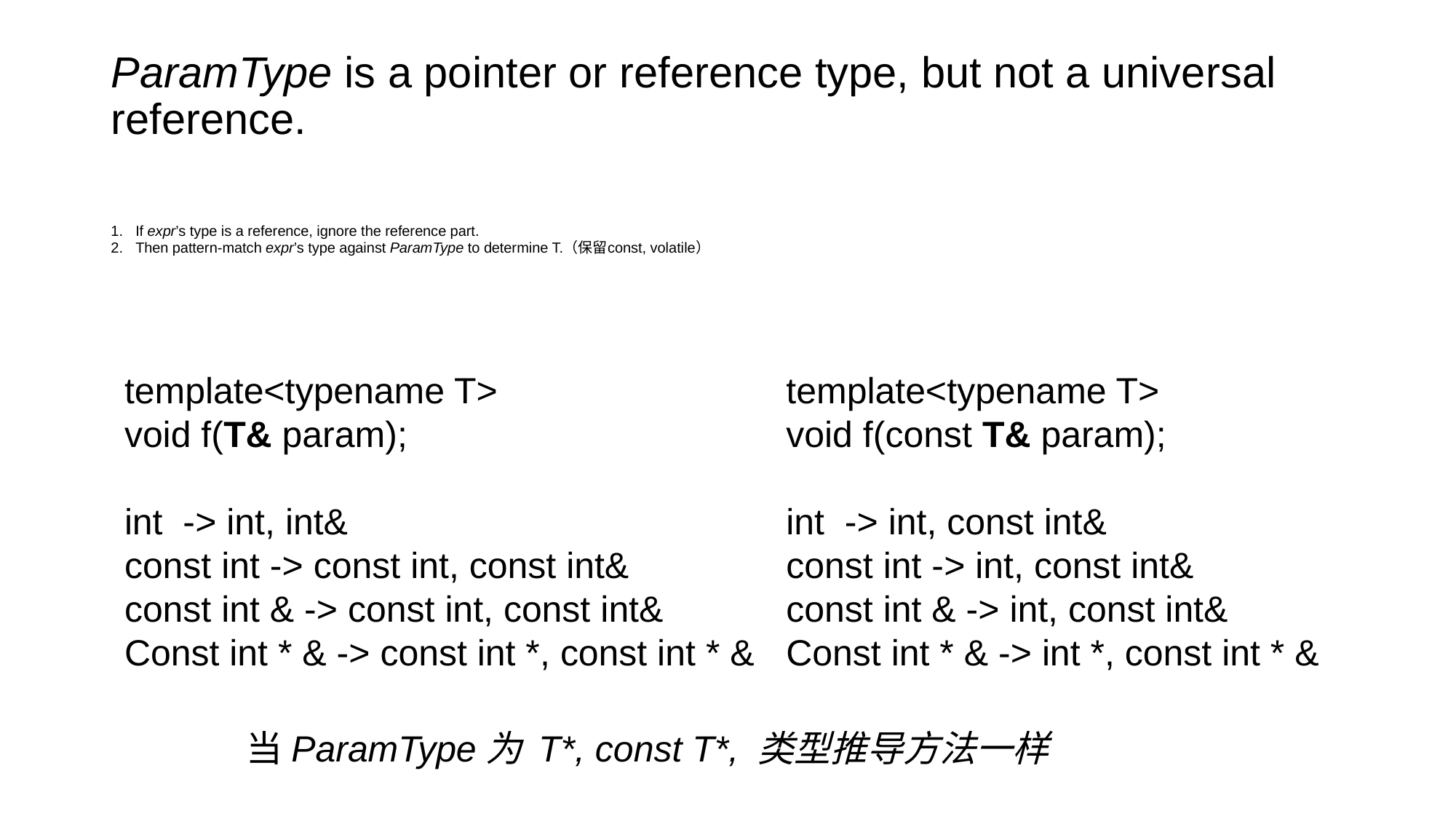

# ParamType is a pointer or reference type, but not a universal reference.
If expr’s type is a reference, ignore the reference part.
Then pattern-match expr’s type against ParamType to determine T.（保留const, volatile）

template<typename T>
void f(const T& param);

int  -> int, const int&
const int -> int, const int&
const int & -> int, const int&
Const int * & -> int *, const int * &
template<typename T>
void f(T& param);

int  -> int, int&
const int -> const int, const int&
const int & -> const int, const int&
Const int * & -> const int *, const int * &
当ParamType为 T*, const T*, 类型推导方法一样